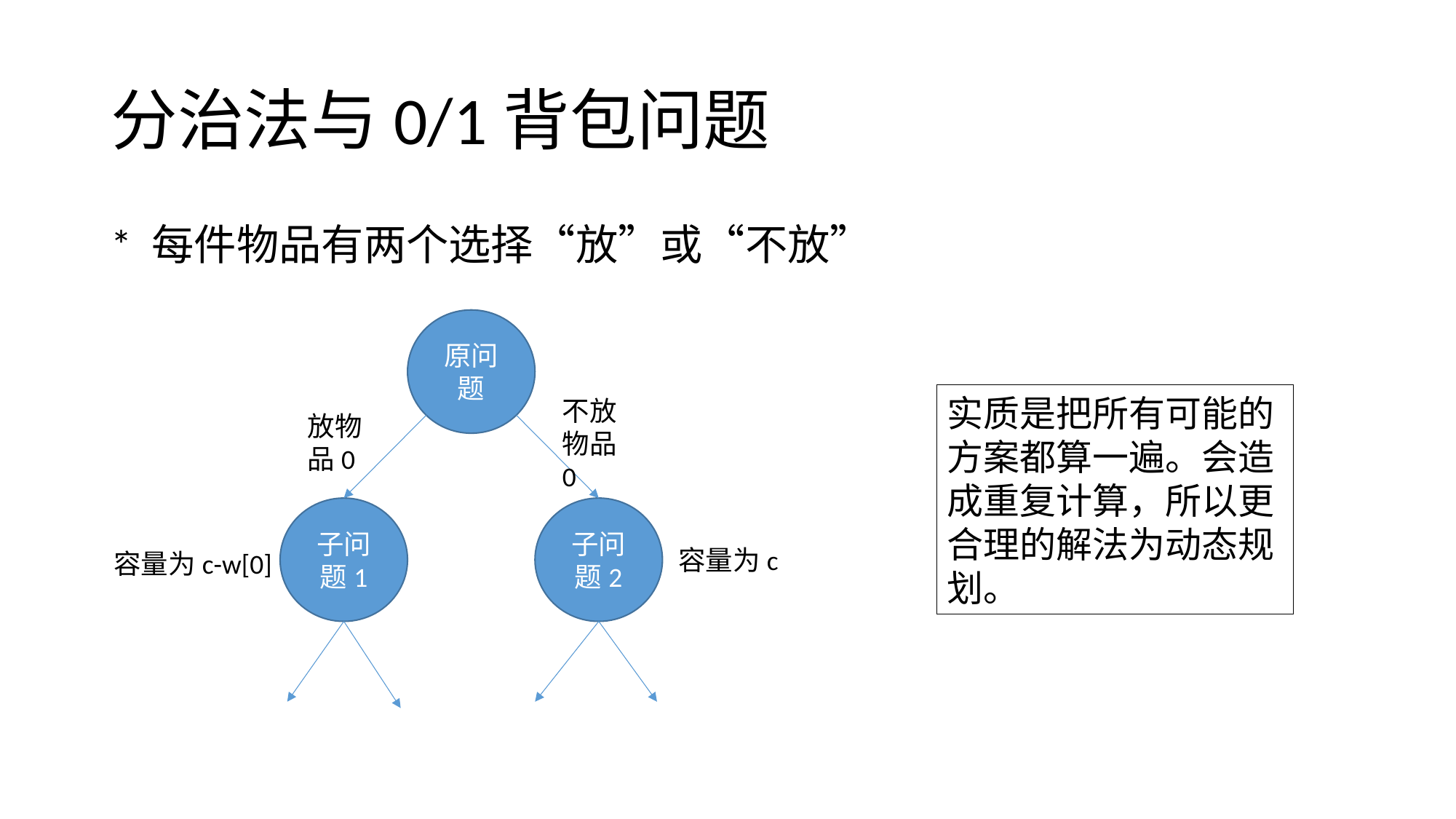

# 分治法与0/1背包问题
* 每件物品有两个选择“放”或“不放”
原问题
实质是把所有可能的方案都算一遍。会造成重复计算，所以更合理的解法为动态规划。
不放物品0
放物品0
子问题1
子问题2
容量为c
容量为c-w[0]